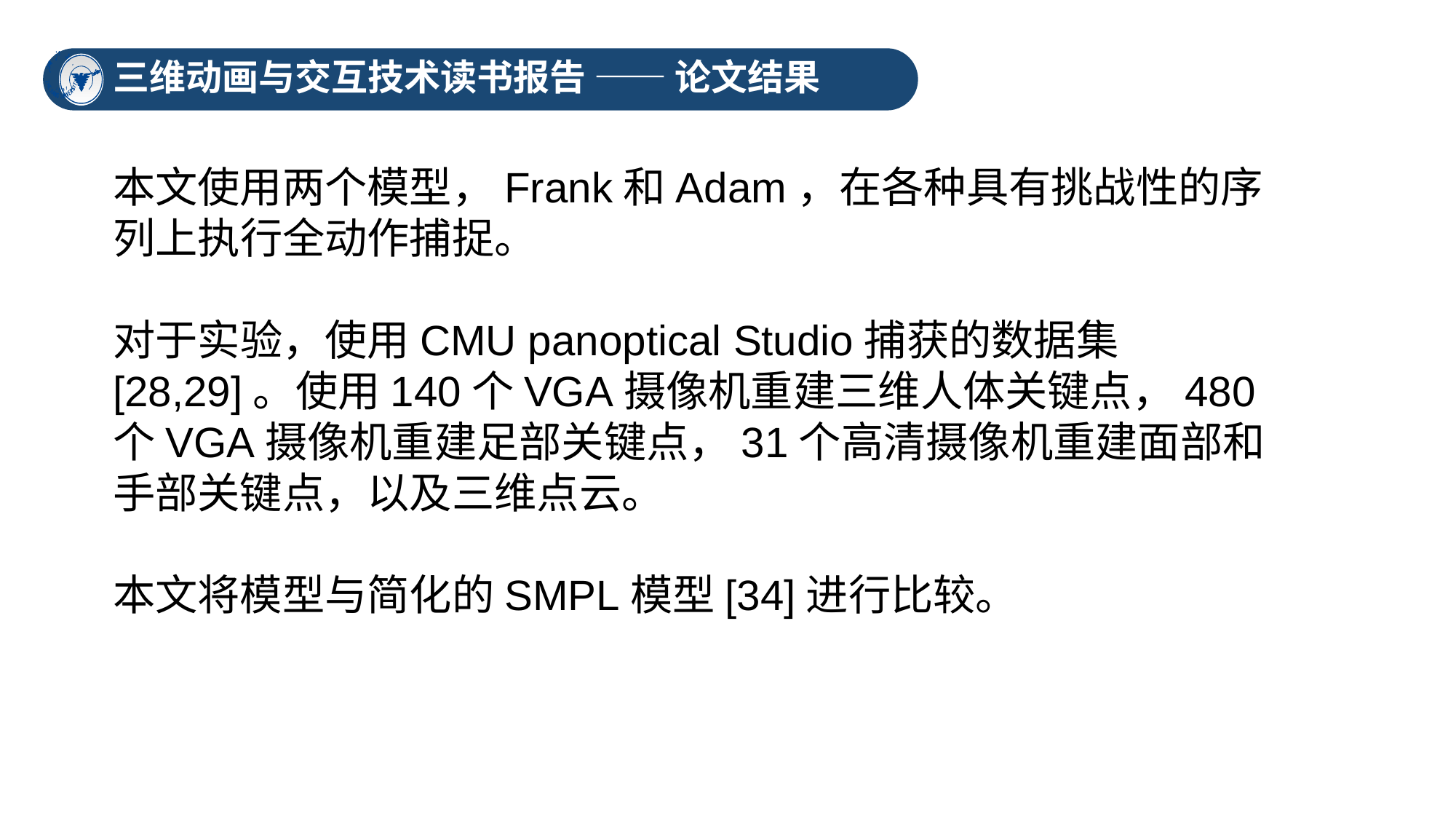

三维动画与交互技术读书报告 —— 论文结果

本文使用两个模型，Frank和Adam，在各种具有挑战性的序列上执行全动作捕捉。

对于实验，使用CMU panoptical Studio捕获的数据集[28,29]。使用140个VGA摄像机重建三维人体关键点，480个VGA摄像机重建足部关键点，31个高清摄像机重建面部和手部关键点，以及三维点云。

本文将模型与简化的SMPL模型[34]进行比较。

Frank模型